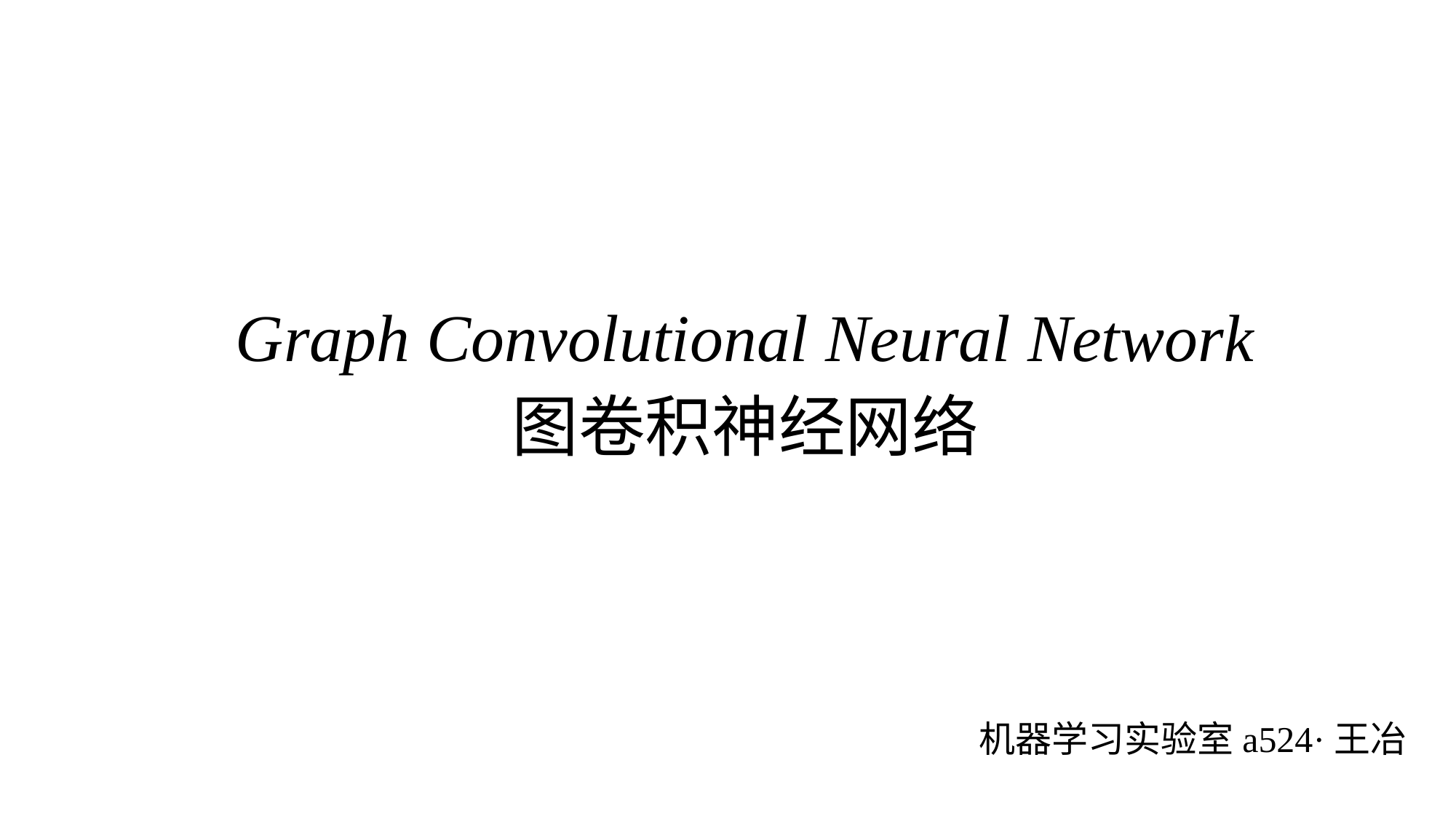

# Graph Convolutional Neural Network
图卷积神经网络
机器学习实验室a524·王冶